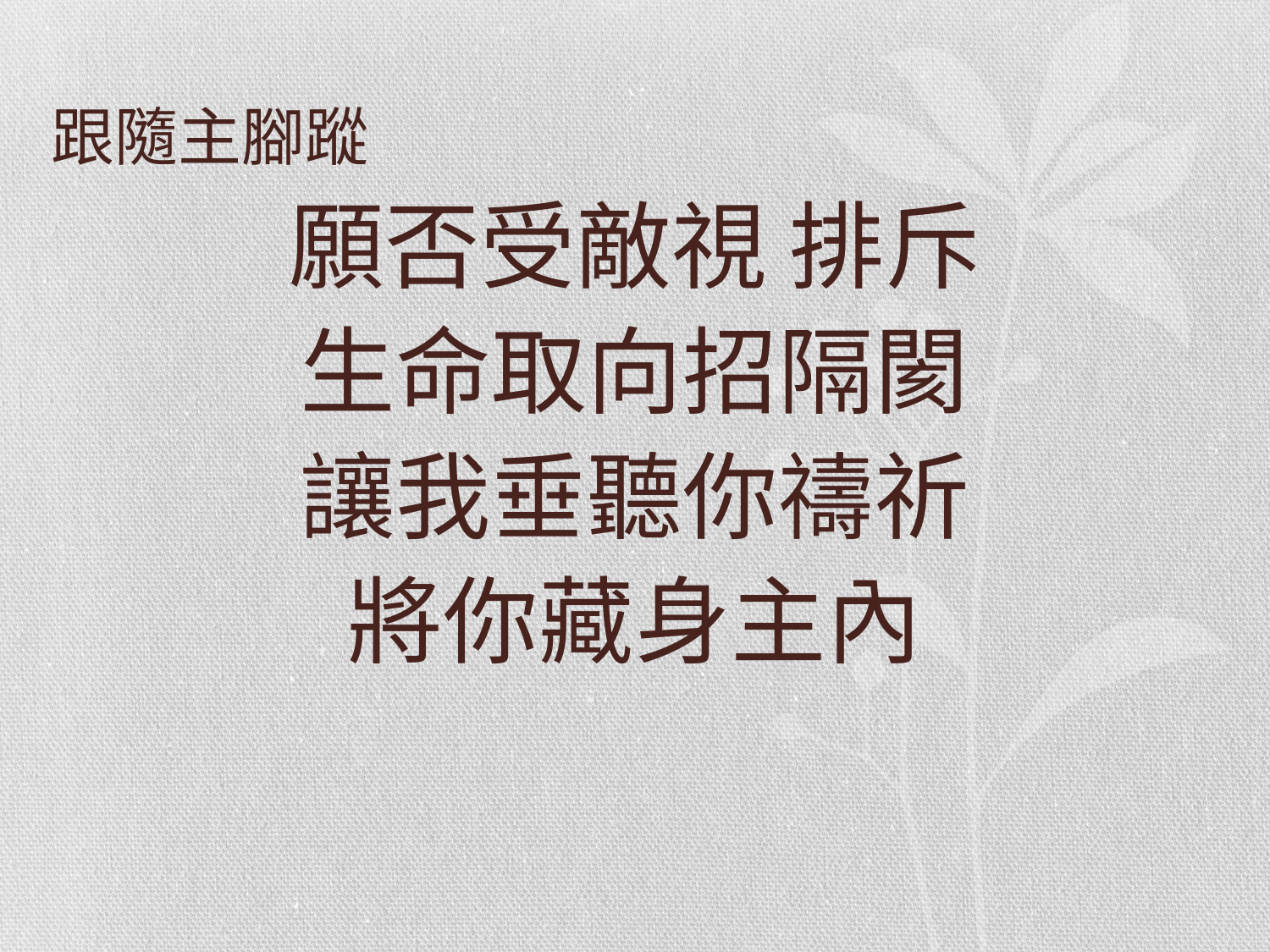

# 跟隨主腳蹤
願否受敵視 排斥
生命取向招隔閡
讓我垂聽你禱祈
將你藏身主內